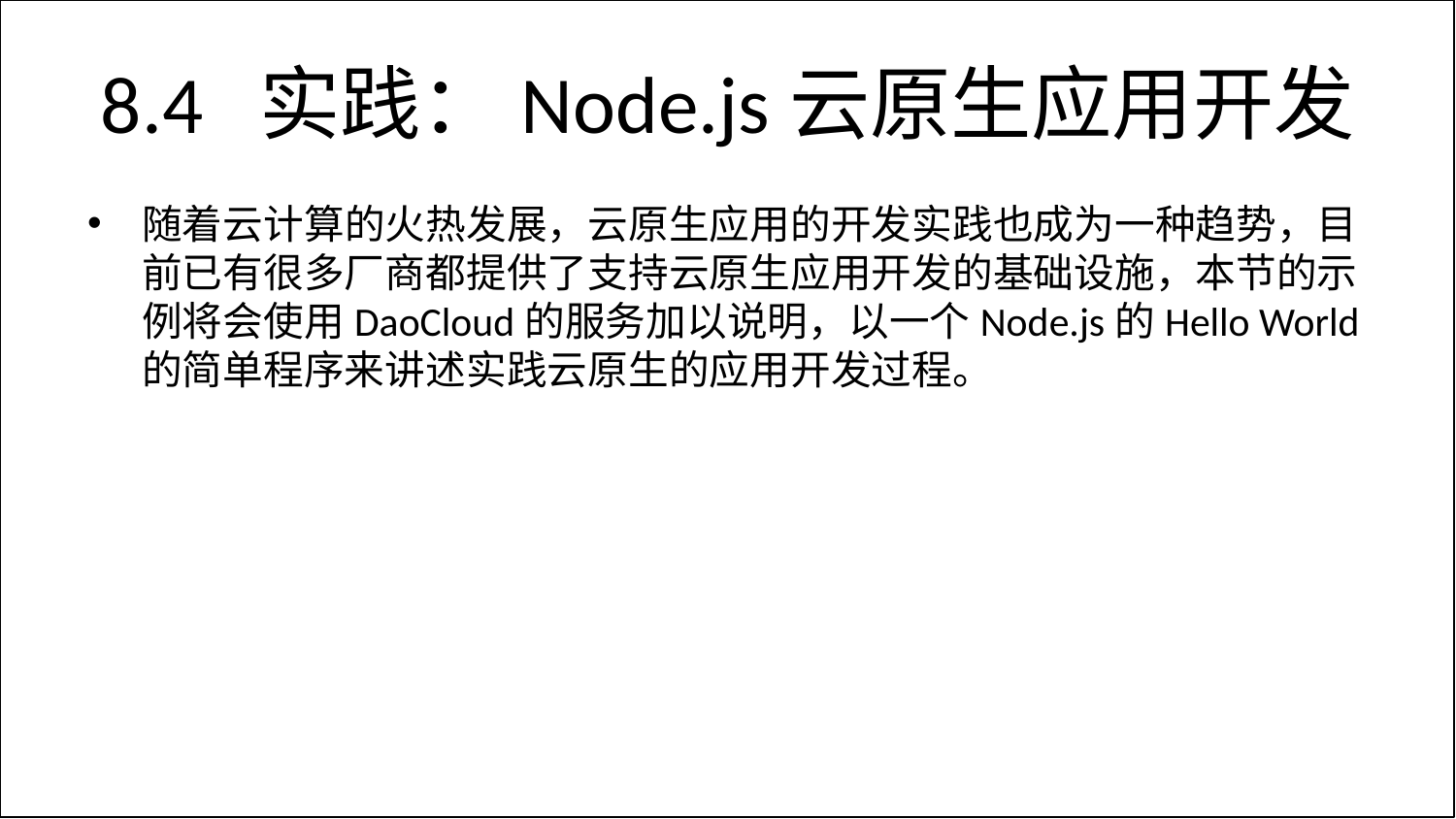

# 8.4  实践：Node.js云原生应用开发
随着云计算的火热发展，云原生应用的开发实践也成为一种趋势，目前已有很多厂商都提供了支持云原生应用开发的基础设施，本节的示例将会使用DaoCloud的服务加以说明，以一个Node.js的Hello World的简单程序来讲述实践云原生的应用开发过程。